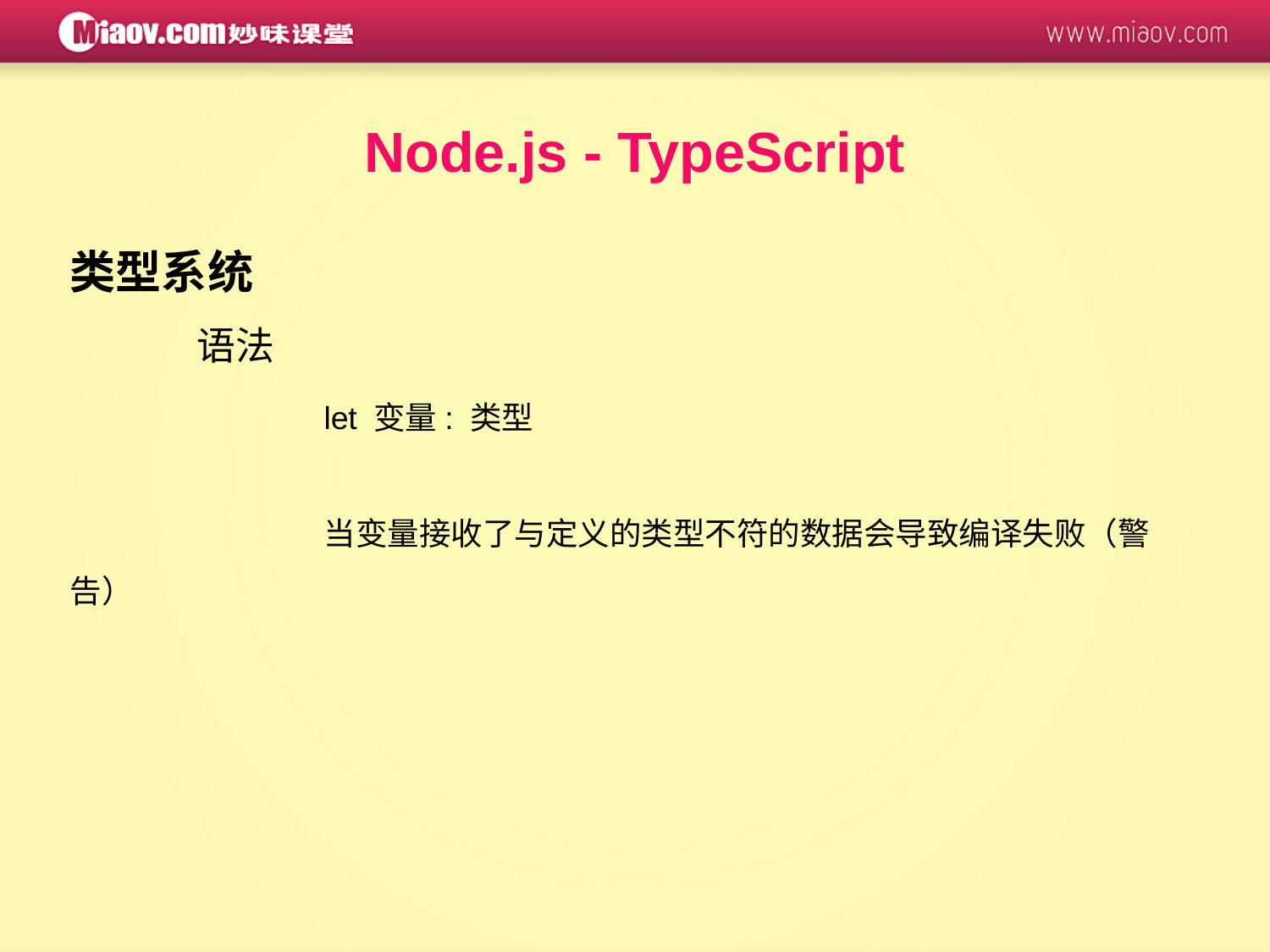

Node.js - TypeScript
类型系统
	语法
		let 变量: 类型

		当变量接收了与定义的类型不符的数据会导致编译失败（警告）